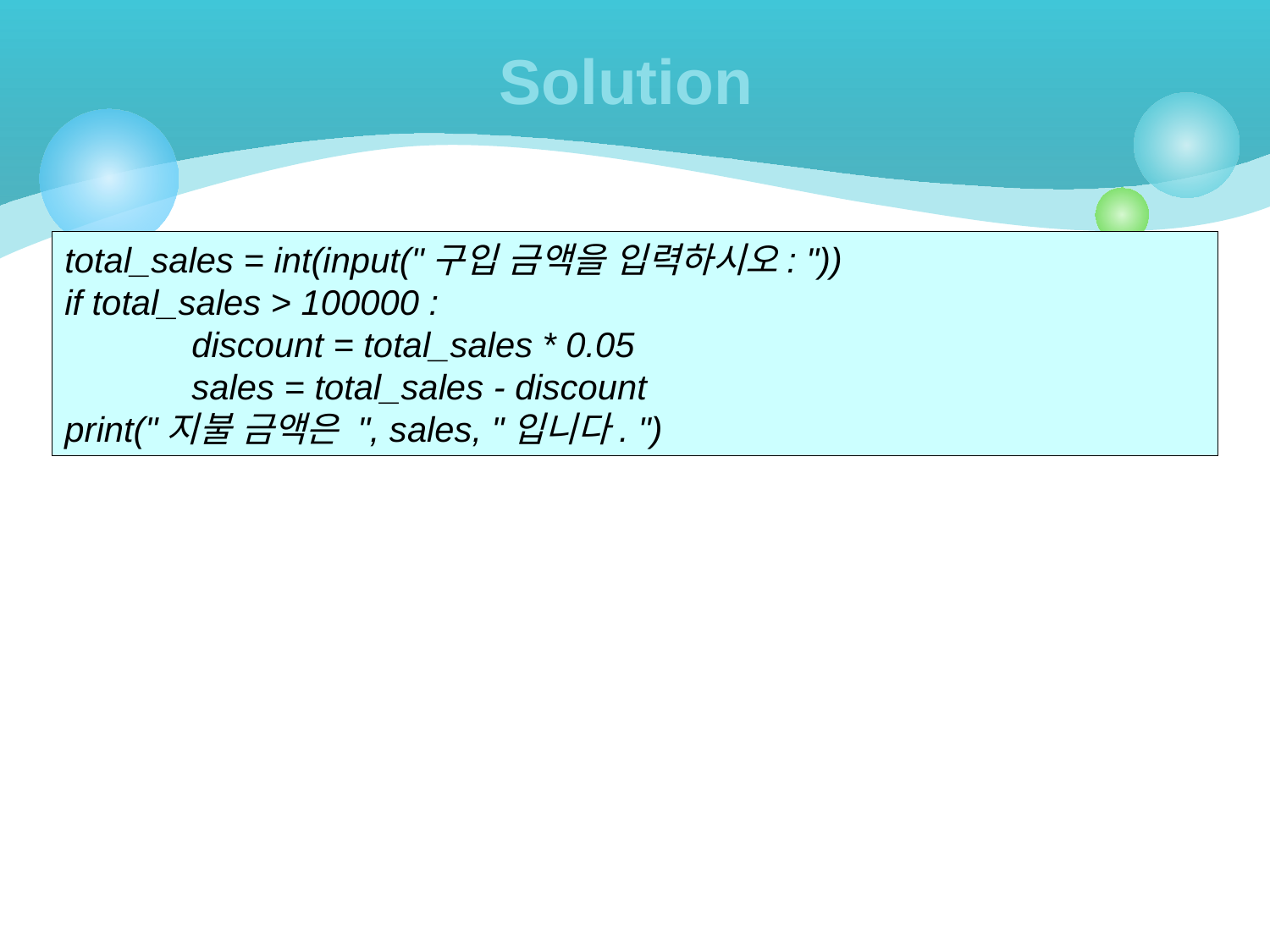

# Solution
total_sales = int(input("구입 금액을 입력하시오: "))
if total_sales > 100000 :
	discount = total_sales * 0.05
	sales = total_sales - discount
print("지불 금액은 ", sales, "입니다. ")